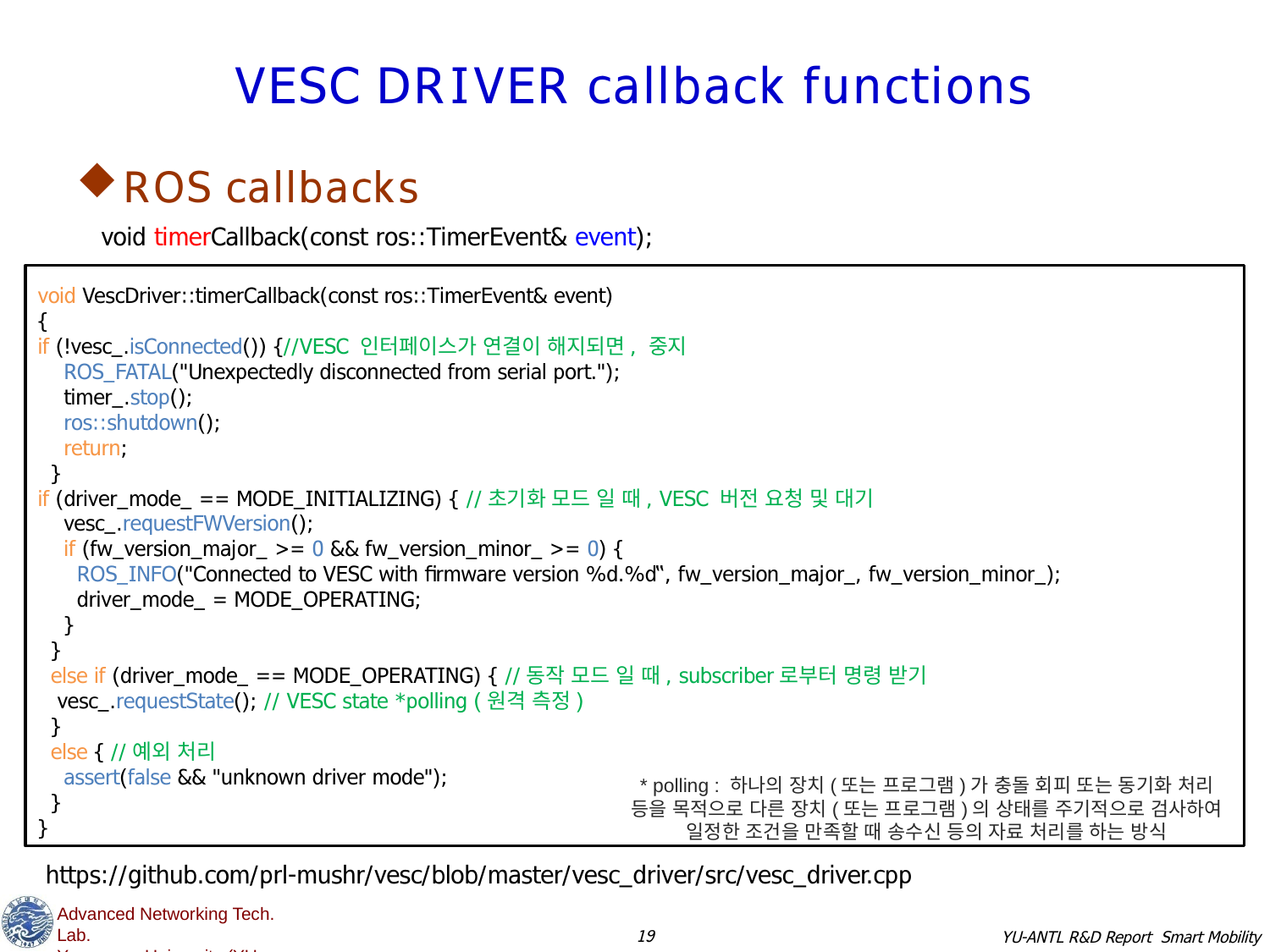

# VESC DRIVER callback functions
ROS callbacks
void timerCallback(const ros::TimerEvent& event);

void VescDriver::timerCallback(const ros::TimerEvent& event)
{
if (!vesc_.isConnected()) {//VESC 인터페이스가 연결이 해지되면, 중지
    ROS_FATAL("Unexpectedly disconnected from serial port.");
    timer_.stop();
    ros::shutdown();
    return;
  }
if (driver_mode_ == MODE_INITIALIZING) { //초기화 모드 일 때, VESC 버전 요청 및 대기
    vesc_.requestFWVersion();
    if (fw_version_major_ >= 0 && fw_version_minor_ >= 0) {
      ROS_INFO("Connected to VESC with firmware version %d.%d“, fw_version_major_, fw_version_minor_);
      driver_mode_ = MODE_OPERATING;
    }
  }
  else if (driver_mode_ == MODE_OPERATING) { //동작 모드 일 때, subscriber로부터 명령 받기
   vesc_.requestState(); // VESC state *polling (원격 측정)
  }
  else { //예외 처리
    assert(false && "unknown driver mode");
  }
}
* polling : 하나의 장치(또는 프로그램)가 충돌 회피 또는 동기화 처리 등을 목적으로 다른 장치(또는 프로그램)의 상태를 주기적으로 검사하여 일정한 조건을 만족할 때 송수신 등의 자료 처리를 하는 방식
https://github.com/prl-mushr/vesc/blob/master/vesc_driver/src/vesc_driver.cpp